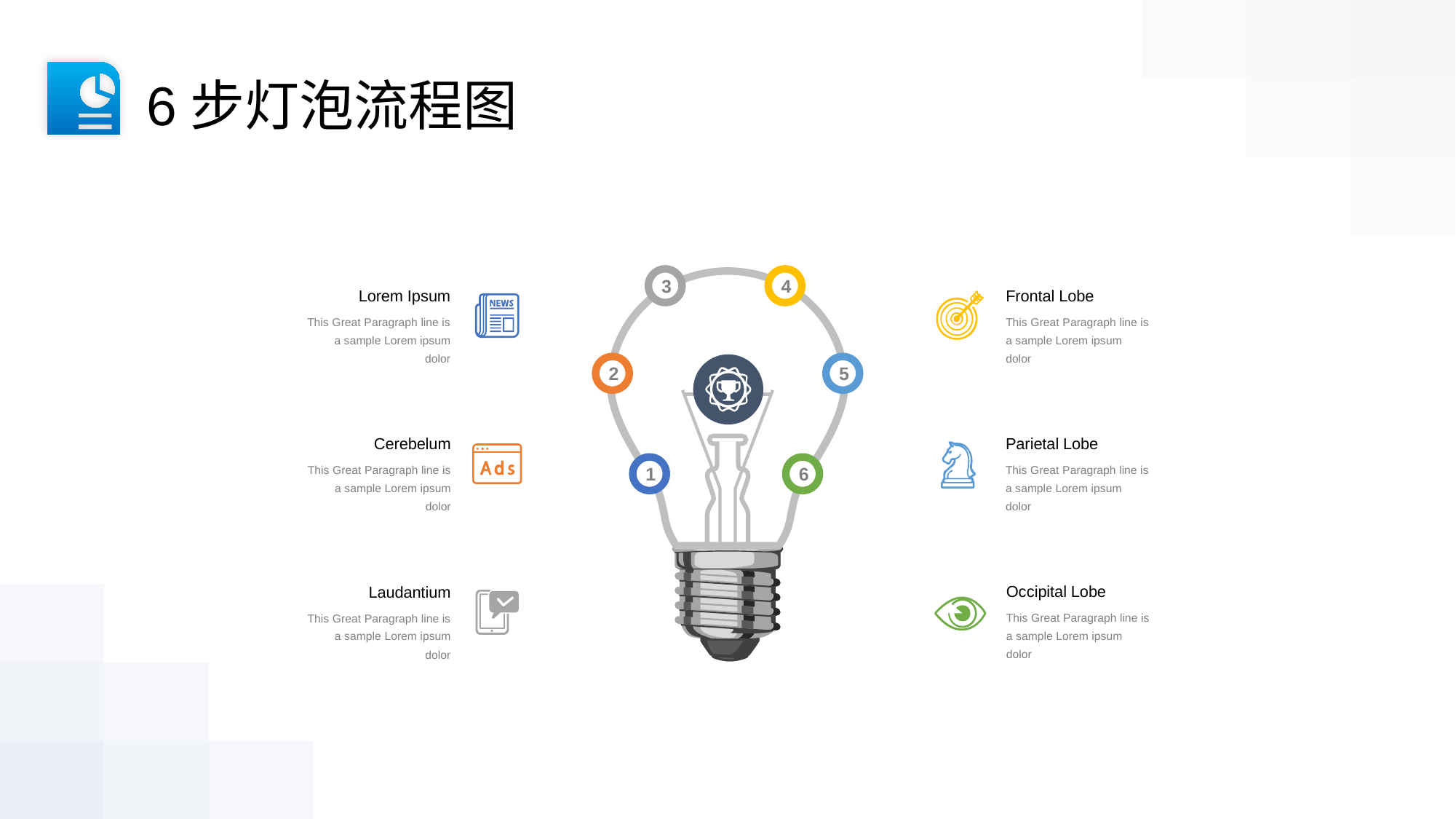

6步灯泡流程图
3
4

Lorem Ipsum
This Great Paragraph line is a sample Lorem ipsum dolor
Frontal Lobe
This Great Paragraph line is a sample Lorem ipsum dolor

2
5

Parietal Lobe
This Great Paragraph line is a sample Lorem ipsum dolor
Cerebelum
This Great Paragraph line is a sample Lorem ipsum dolor

1
6
Occipital Lobe
This Great Paragraph line is a sample Lorem ipsum dolor
Laudantium
This Great Paragraph line is a sample Lorem ipsum dolor